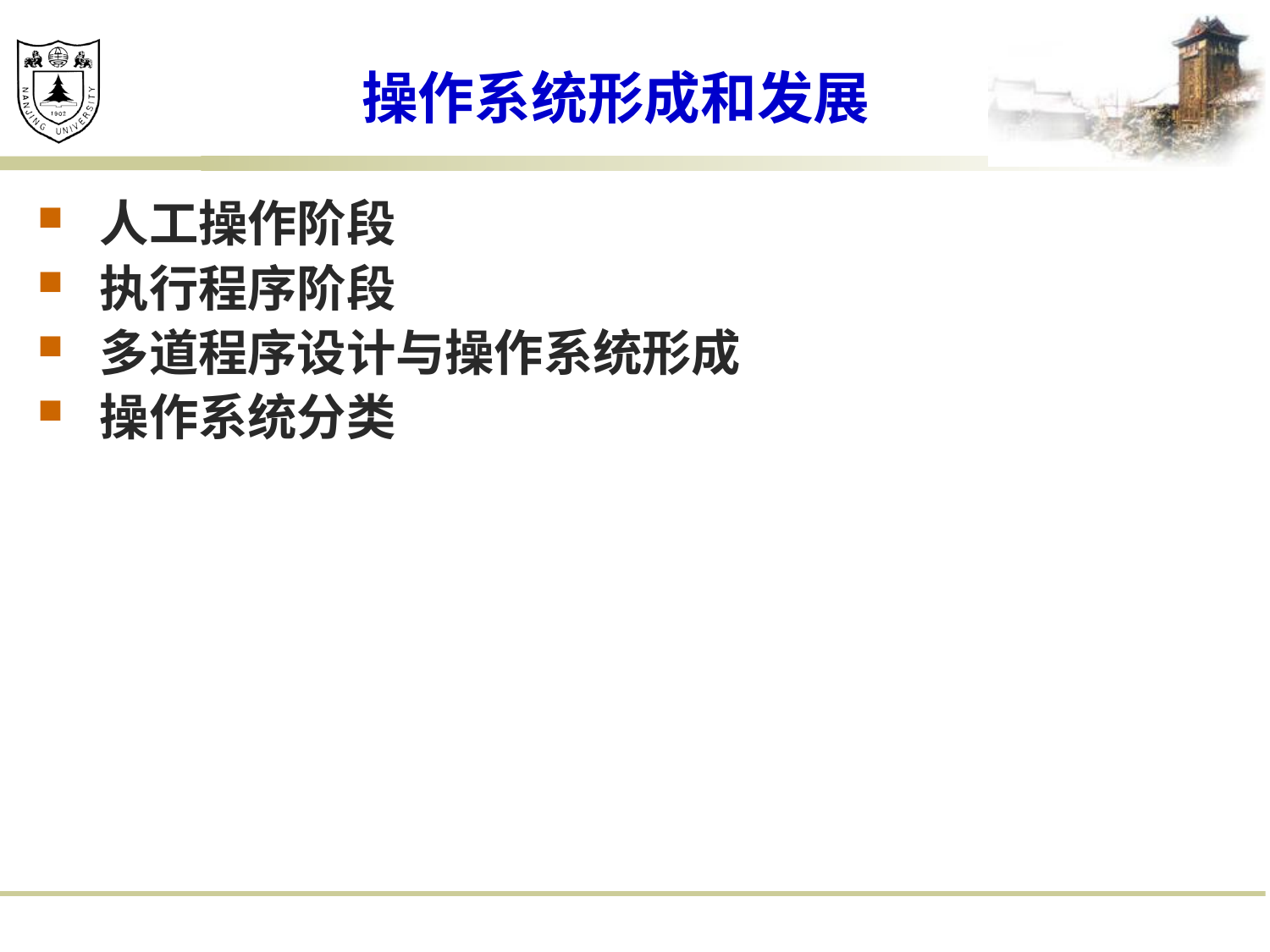

# 操作系统形成和发展
人工操作阶段
执行程序阶段
多道程序设计与操作系统形成
操作系统分类

52